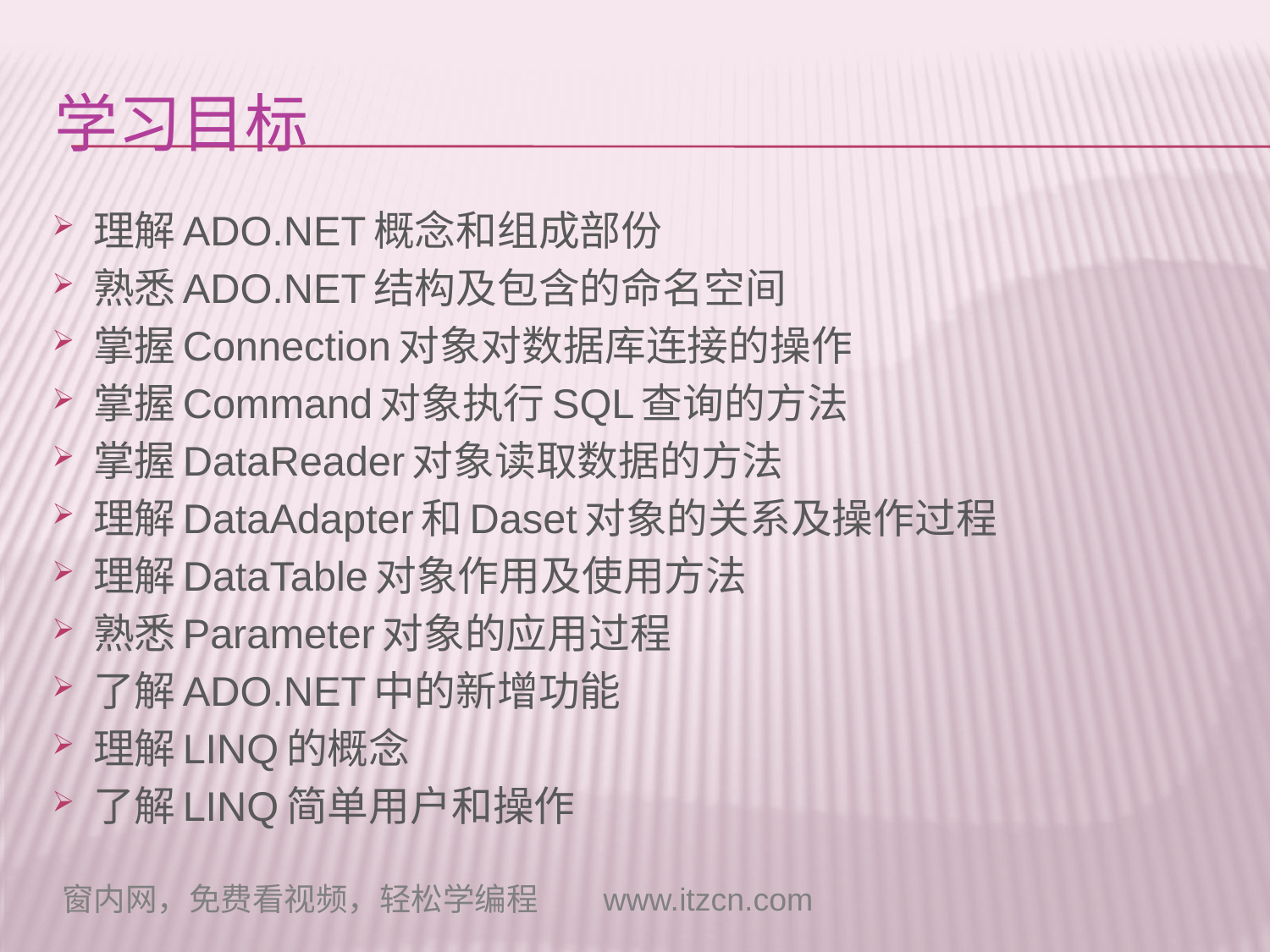

# 学习目标
理解ADO.NET概念和组成部份
熟悉ADO.NET结构及包含的命名空间
掌握Connection对象对数据库连接的操作
掌握Command对象执行SQL查询的方法
掌握DataReader对象读取数据的方法
理解DataAdapter和Daset对象的关系及操作过程
理解DataTable对象作用及使用方法
熟悉Parameter对象的应用过程
了解ADO.NET中的新增功能
理解LINQ的概念
了解LINQ简单用户和操作